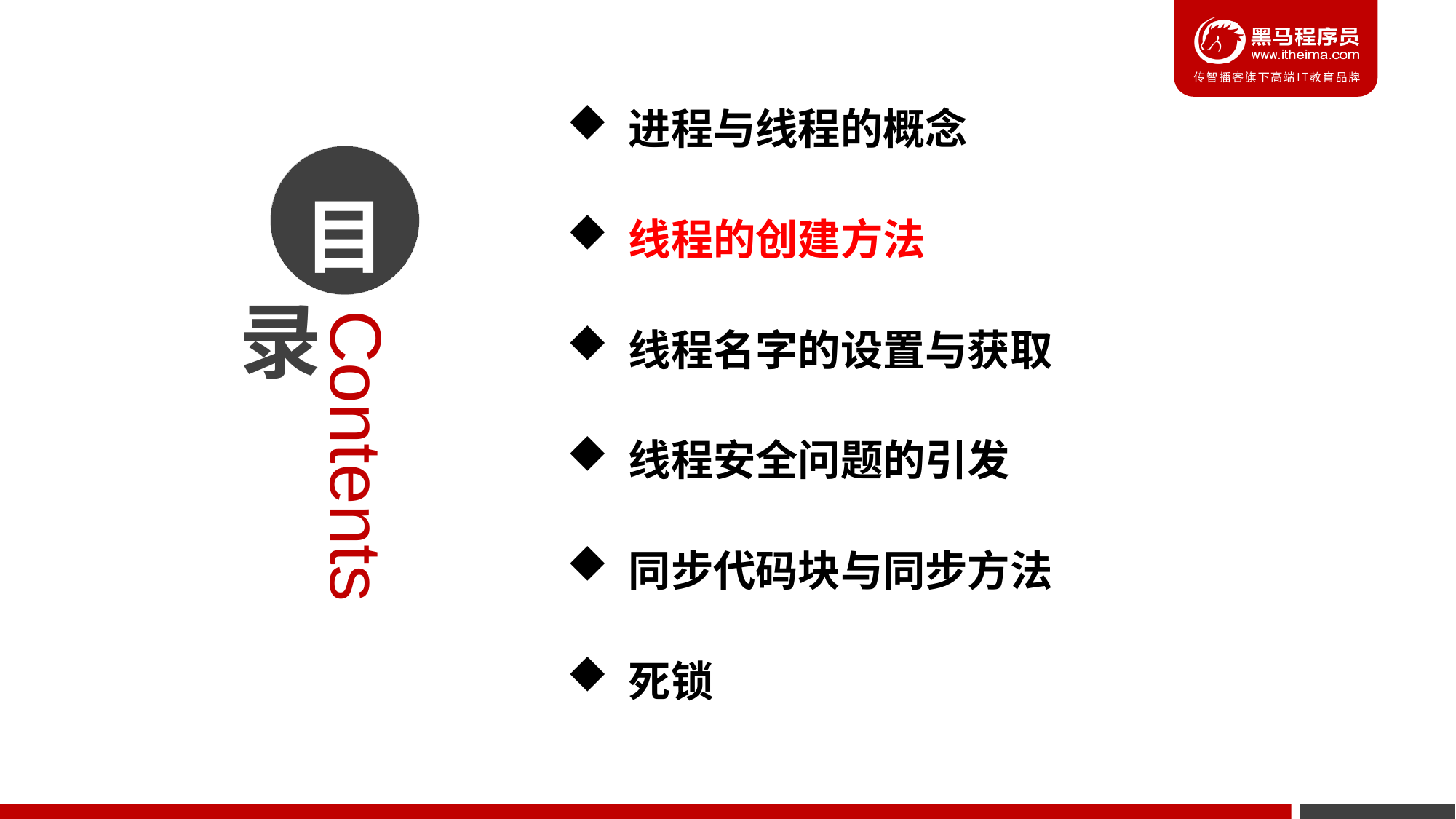

进程与线程的概念
 线程的创建方法
 线程名字的设置与获取
 线程安全问题的引发
 同步代码块与同步方法
 死锁